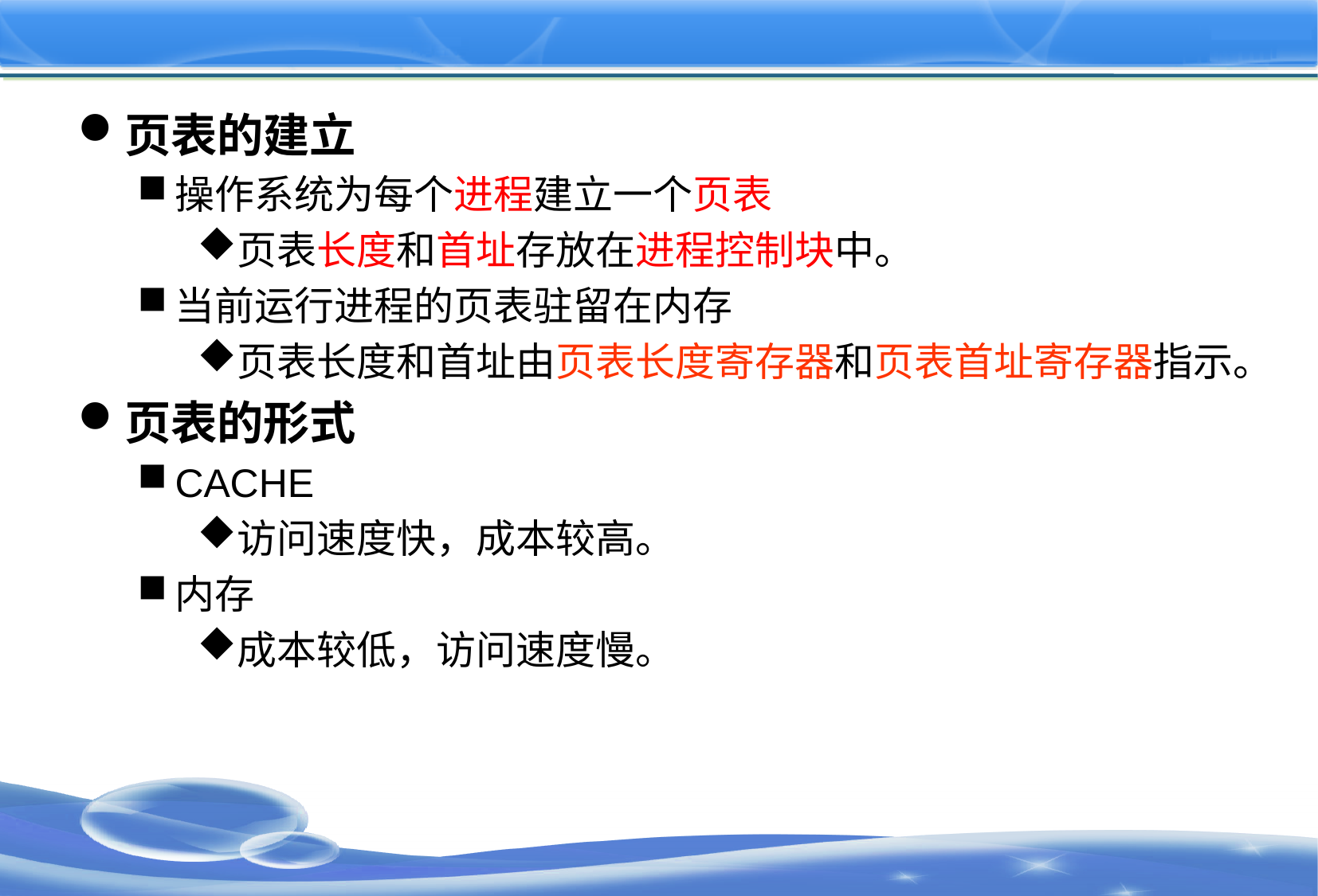

#
页表的建立
操作系统为每个进程建立一个页表
页表长度和首址存放在进程控制块中。
当前运行进程的页表驻留在内存
页表长度和首址由页表长度寄存器和页表首址寄存器指示。
页表的形式
CACHE
访问速度快，成本较高。
内存
成本较低，访问速度慢。